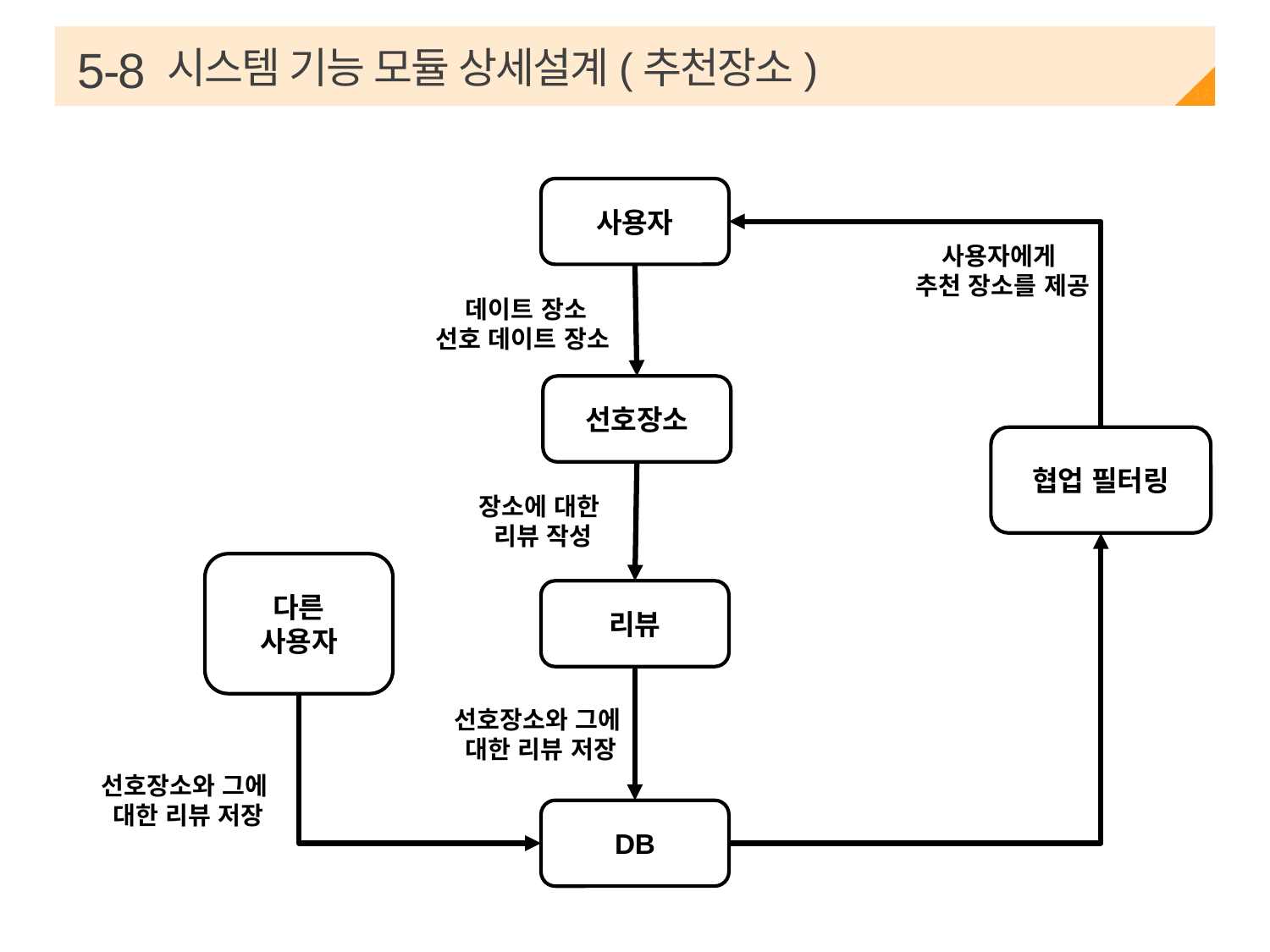

시스템 기능 모듈 상세설계(추천장소)
5-8
16
사용자
사용자에게
추천 장소를 제공
데이트 장소
선호 데이트 장소
선호장소
협업 필터링
장소에 대한
리뷰 작성
다른
사용자
리뷰
선호장소와 그에
대한 리뷰 저장
선호장소와 그에
대한 리뷰 저장
DB